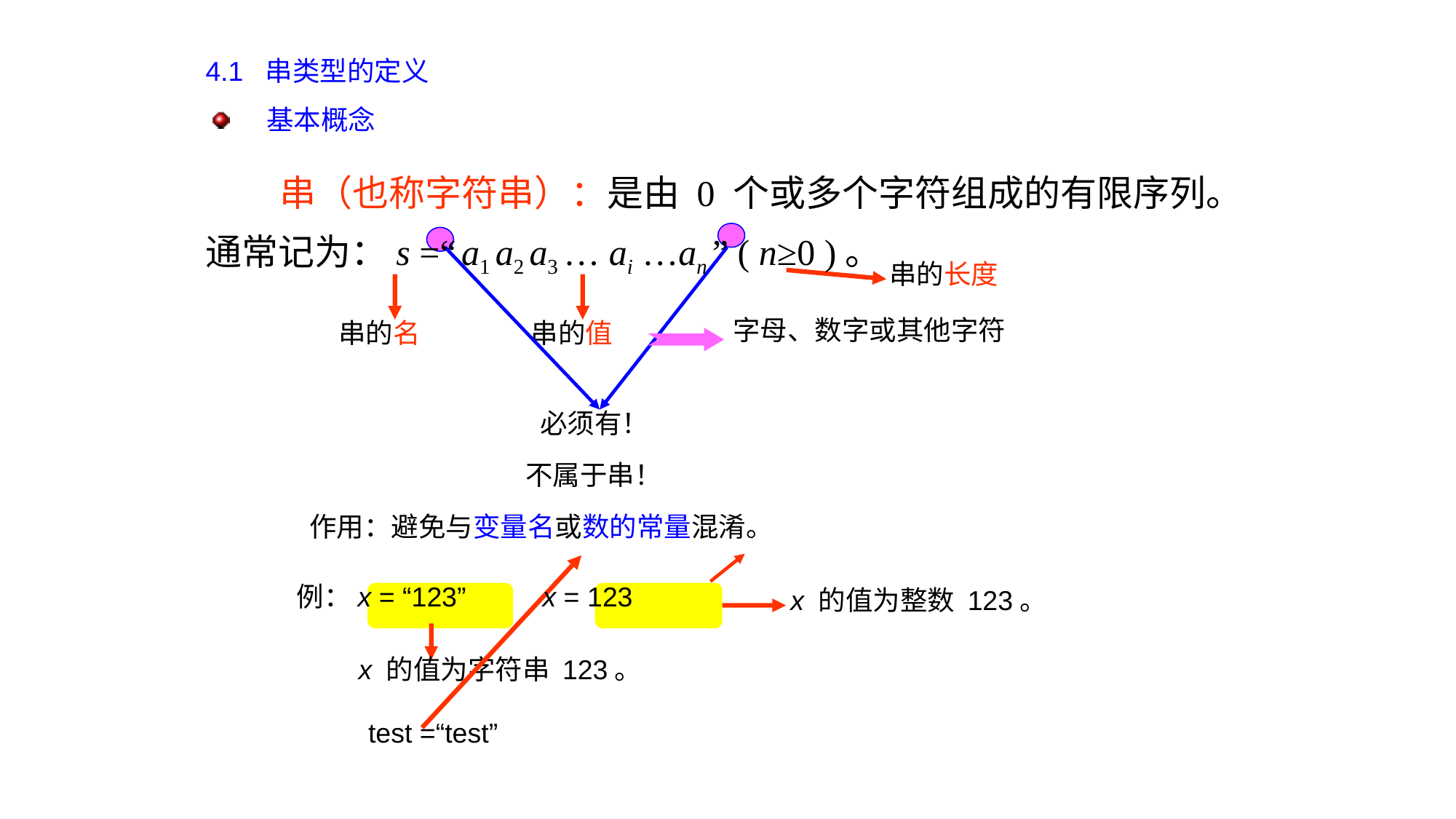

4.1  串类型的定义
     基本概念
        串（也称字符串）：是由 0 个或多个字符组成的有限序列。
通常记为：s =“ a1 a2 a3 … ai …an ” ( n≥0 )。

串的名

串的值

串的长度

字母、数字或其他字符

必须有！
不属于串！
作用：避免与变量名或数的常量混淆。

例：x = “123”          x = 123
x 的值为整数 123。

x 的值为字符串 123。
test =“test”